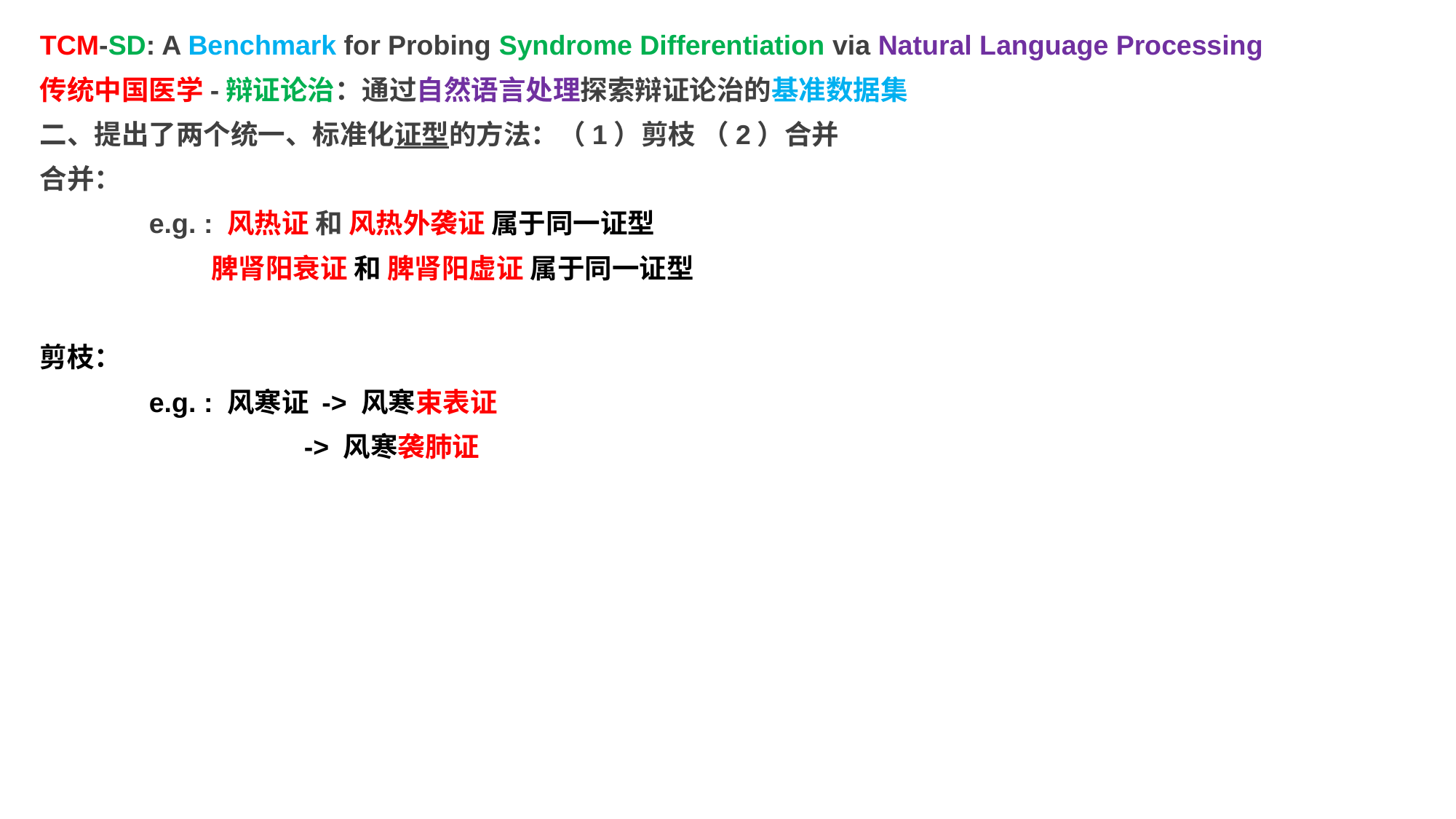

TCM-SD: A Benchmark for Probing Syndrome Differentiation via Natural Language Processing
传统中国医学-辩证论治：通过自然语言处理探索辩证论治的基准数据集
二、提出了两个统一、标准化证型的方法：（1）剪枝 （2）合并
合并：
	e.g. : 风热证 和 风热外袭证 属于同一证型
	         脾肾阳衰证 和 脾肾阳虚证 属于同一证型

剪枝：
	e.g. : 风寒证 -> 风寒束表证
		      -> 风寒袭肺证